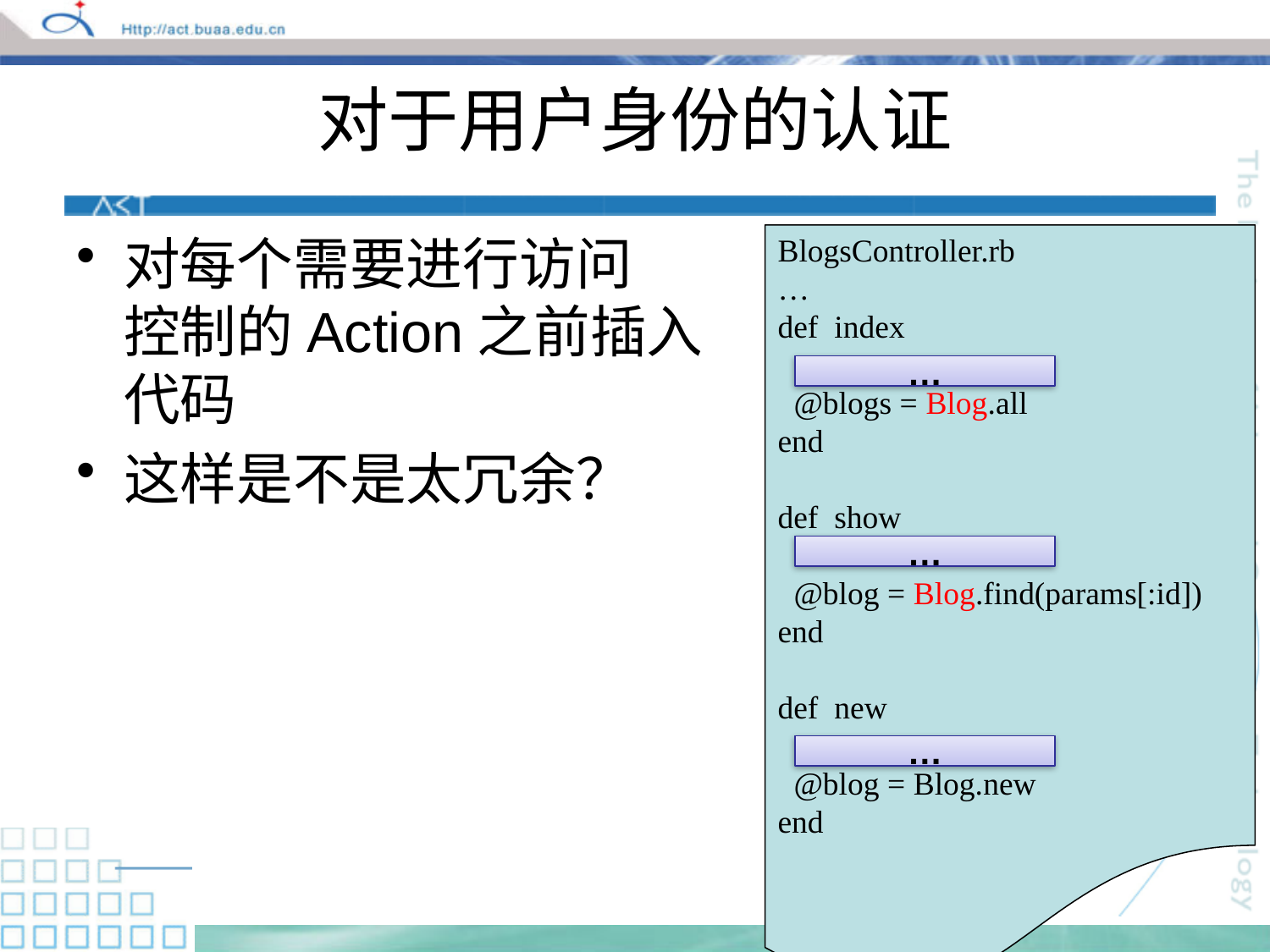

# 对于用户身份的认证
对每个需要进行访问
控制的Action之前插入
代码
这样是不是太冗余？
BlogsController.rb
…
def  index

  @blogs = Blog.all
end

def  show

  @blog = Blog.find(params[:id])
end

def  new

  @blog = Blog.new
end
…
…
…